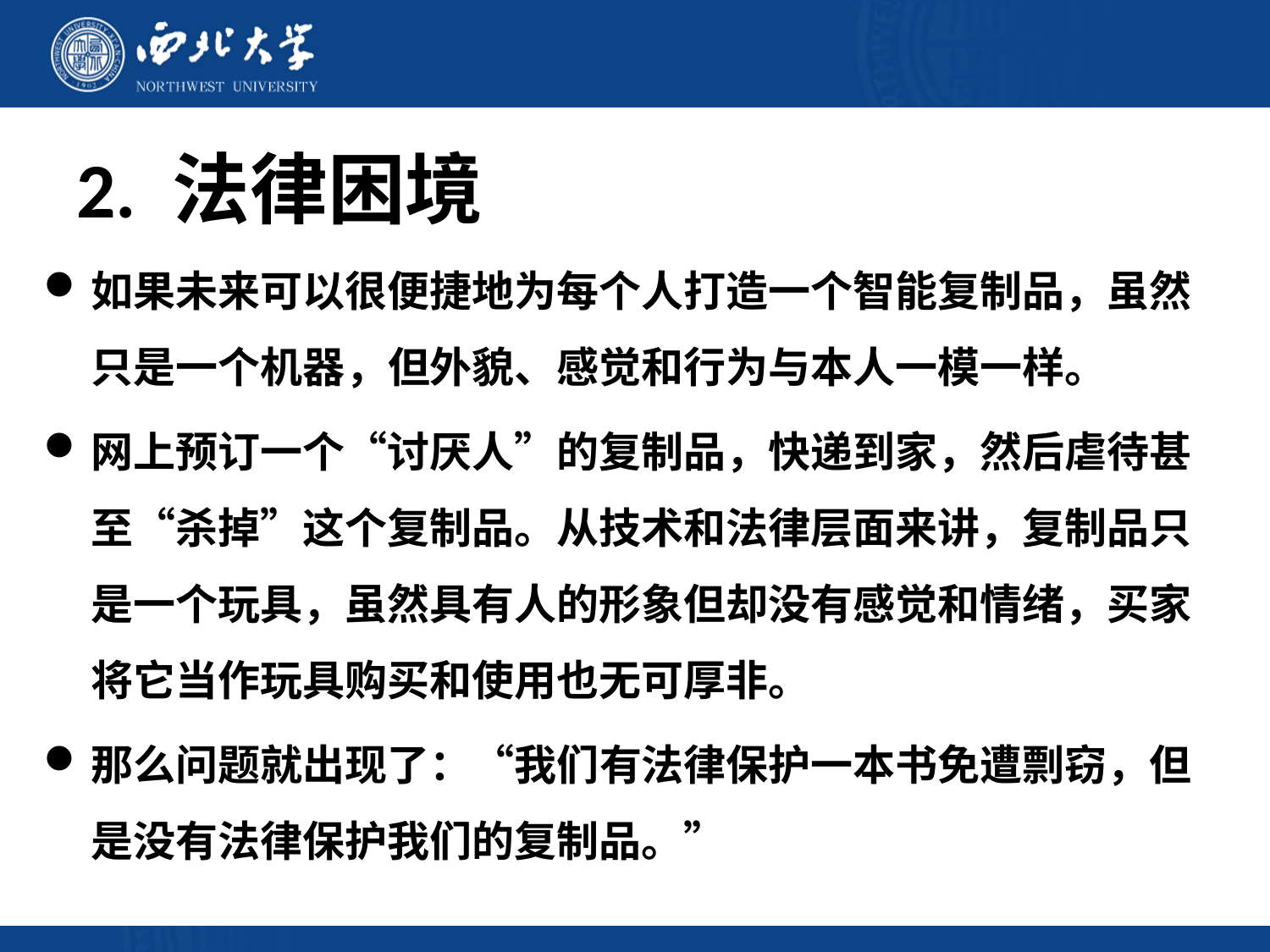

# 2. 法律困境
如果未来可以很便捷地为每个人打造一个智能复制品，虽然只是一个机器，但外貌、感觉和行为与本人一模一样。
网上预订一个“讨厌人”的复制品，快递到家，然后虐待甚至“杀掉”这个复制品。从技术和法律层面来讲，复制品只是一个玩具，虽然具有人的形象但却没有感觉和情绪，买家将它当作玩具购买和使用也无可厚非。
那么问题就出现了：“我们有法律保护一本书免遭剽窃，但是没有法律保护我们的复制品。”